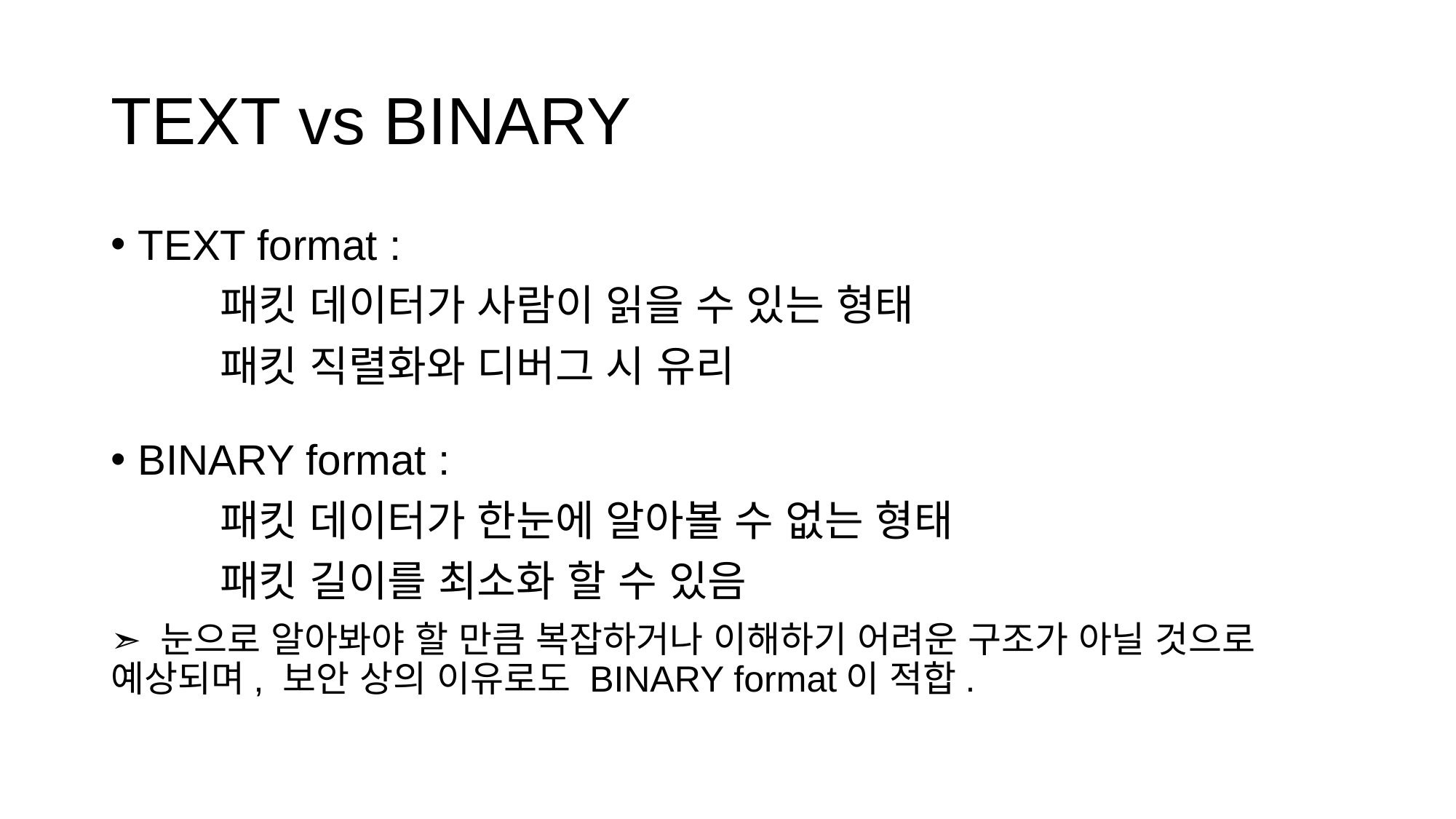

# TEXT vs BINARY
TEXT format :
	패킷 데이터가 사람이 읽을 수 있는 형태
	패킷 직렬화와 디버그 시 유리

BINARY format :
	패킷 데이터가 한눈에 알아볼 수 없는 형태
	패킷 길이를 최소화 할 수 있음
➣ 눈으로 알아봐야 할 만큼 복잡하거나 이해하기 어려운 구조가 아닐 것으로 예상되며, 보안 상의 이유로도 BINARY format이 적합.